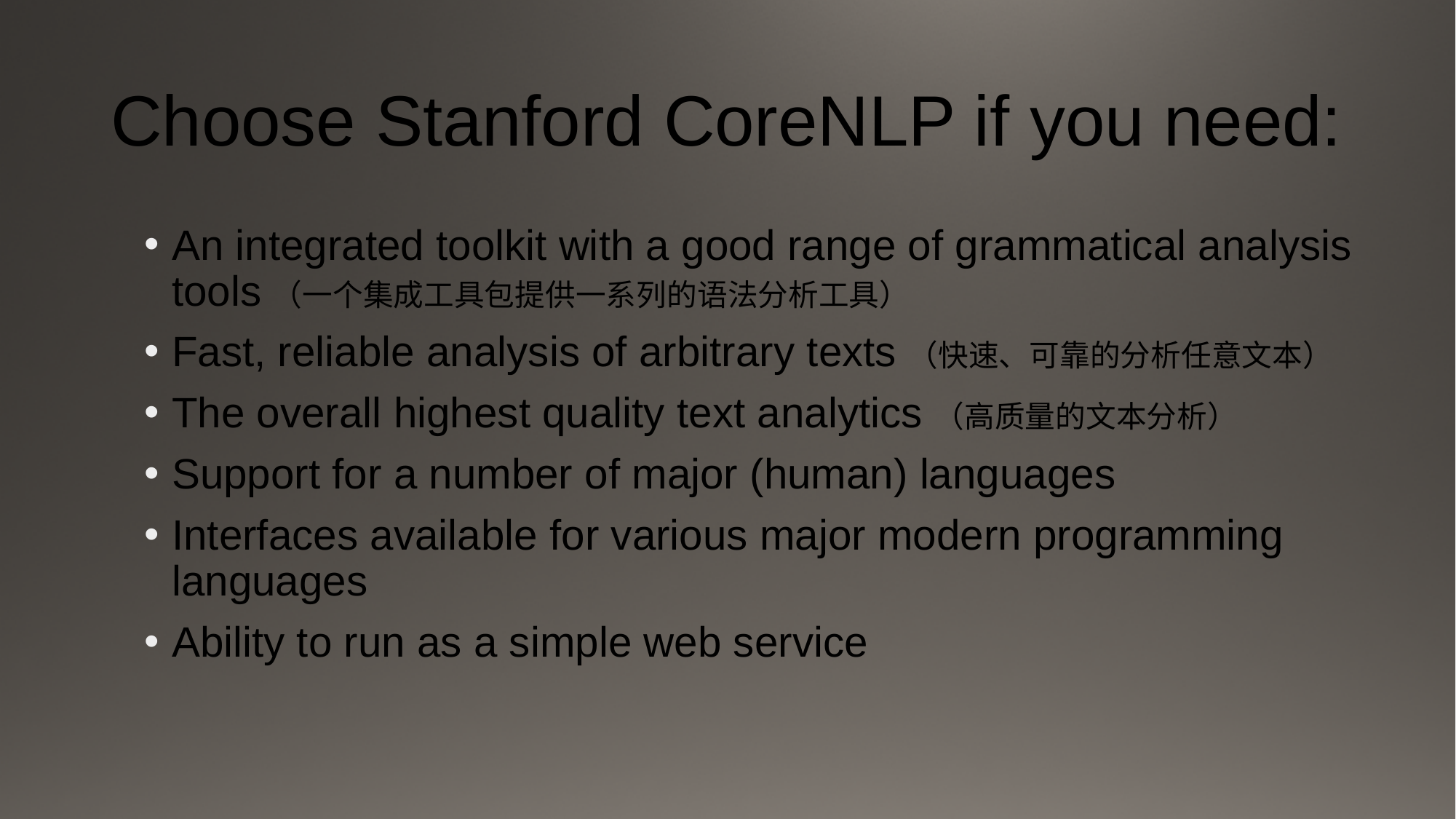

# Choose Stanford CoreNLP if you need:
An integrated toolkit with a good range of grammatical analysis tools（一个集成工具包提供一系列的语法分析工具）
Fast, reliable analysis of arbitrary texts（快速、可靠的分析任意文本）
The overall highest quality text analytics（高质量的文本分析）
Support for a number of major (human) languages
Interfaces available for various major modern programming languages
Ability to run as a simple web service